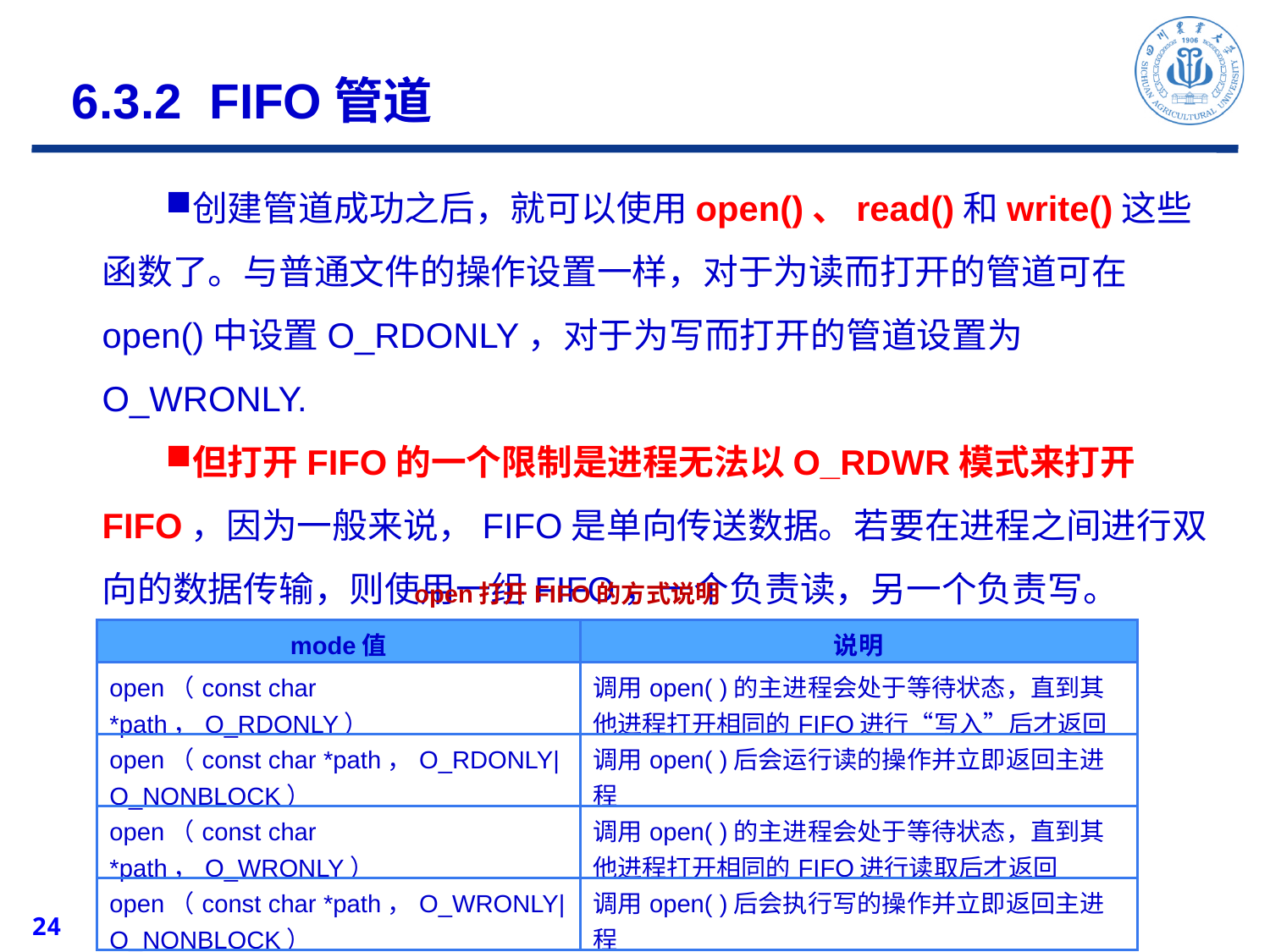

6.3.2  FIFO管道
创建管道成功之后，就可以使用open()、read()和write()这些函数了。与普通文件的操作设置一样，对于为读而打开的管道可在open()中设置O_RDONLY，对于为写而打开的管道设置为O_WRONLY.
但打开FIFO的一个限制是进程无法以O_RDWR模式来打开FIFO，因为一般来说，FIFO是单向传送数据。若要在进程之间进行双向的数据传输，则使用一组FIFO，一个负责读，另一个负责写。
open打开FIFO的方式说明
| mode值 | 说明 |
| --- | --- |
| open（const char \*path，O\_RDONLY） | 调用open( )的主进程会处于等待状态，直到其他进程打开相同的FIFO进行“写入”后才返回 |
| open（const char \*path，O\_RDONLY|O\_NONBLOCK） | 调用open( )后会运行读的操作并立即返回主进程 |
| open（const char \*path，O\_WRONLY） | 调用open( )的主进程会处于等待状态，直到其他进程打开相同的FIFO进行读取后才返回 |
| open（const char \*path，O\_WRONLY|O\_NONBLOCK） | 调用open( )后会执行写的操作并立即返回主进程 |